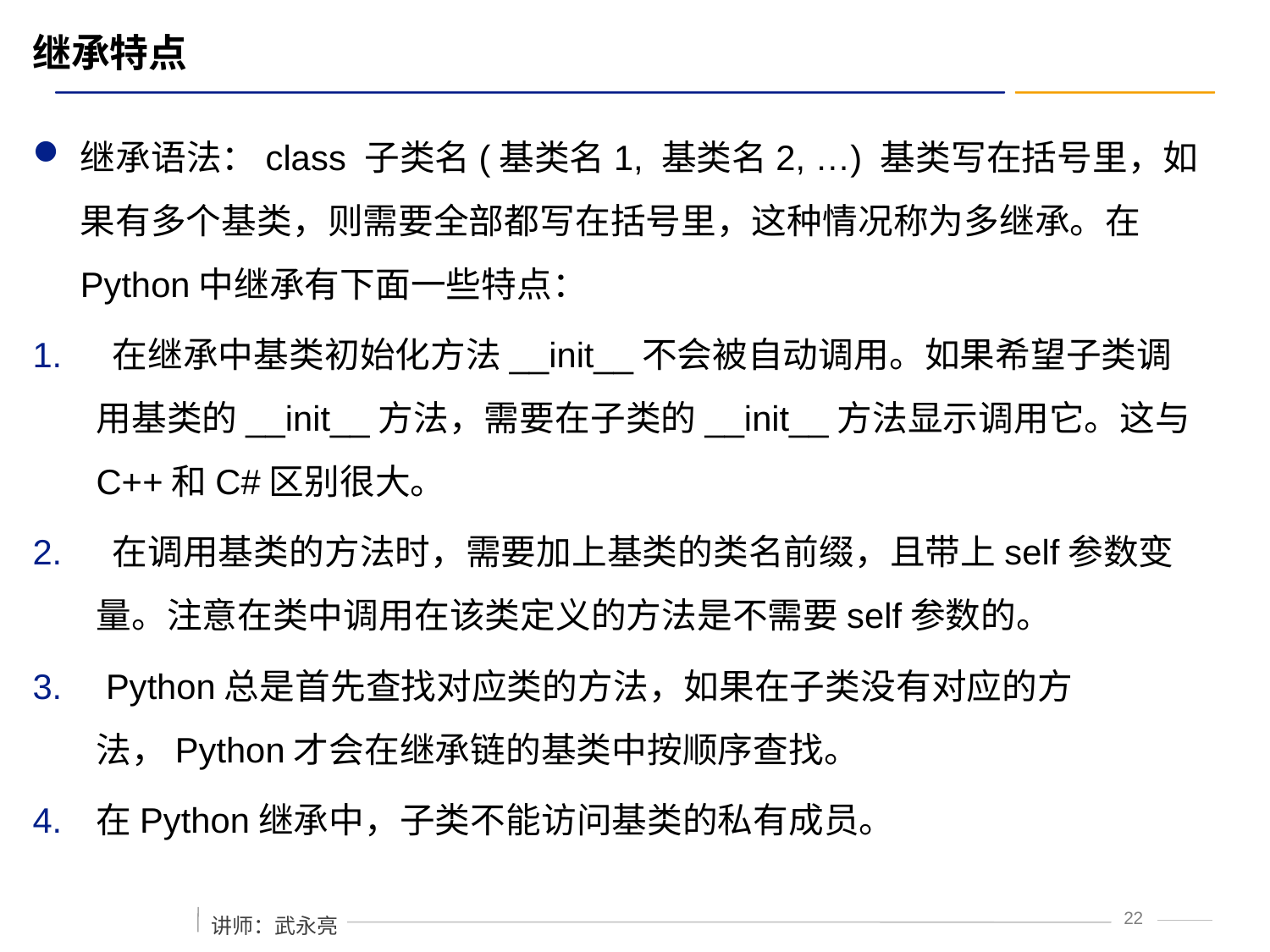

# 继承特点
继承语法：class 子类名(基类名1, 基类名2, …) 基类写在括号里，如果有多个基类，则需要全部都写在括号里，这种情况称为多继承。在Python中继承有下面一些特点：
 在继承中基类初始化方法__init__不会被自动调用。如果希望子类调用基类的__init__方法，需要在子类的__init__方法显示调用它。这与C++和C#区别很大。
 在调用基类的方法时，需要加上基类的类名前缀，且带上self参数变量。注意在类中调用在该类定义的方法是不需要self参数的。
 Python总是首先查找对应类的方法，如果在子类没有对应的方法，Python才会在继承链的基类中按顺序查找。
在Python继承中，子类不能访问基类的私有成员。